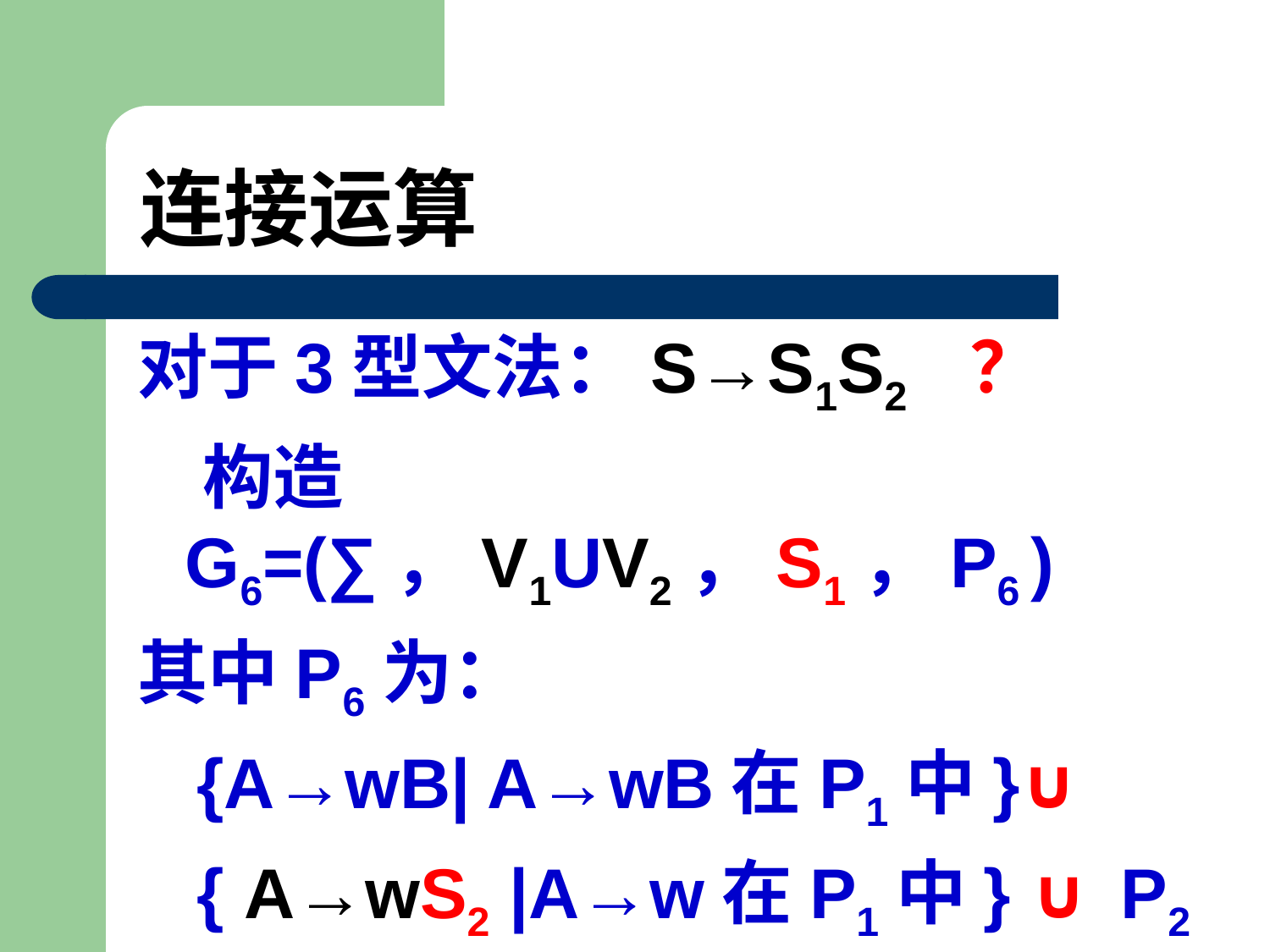

# 连接运算
对于3型文法：S→S1S2    ？
   构造G6=(∑，V1UV2，S1，P6 )
其中P6为：
   {A→wB| A→wB在P1中}∪
   { A→wS2 |A→w在P1中} ∪ P2